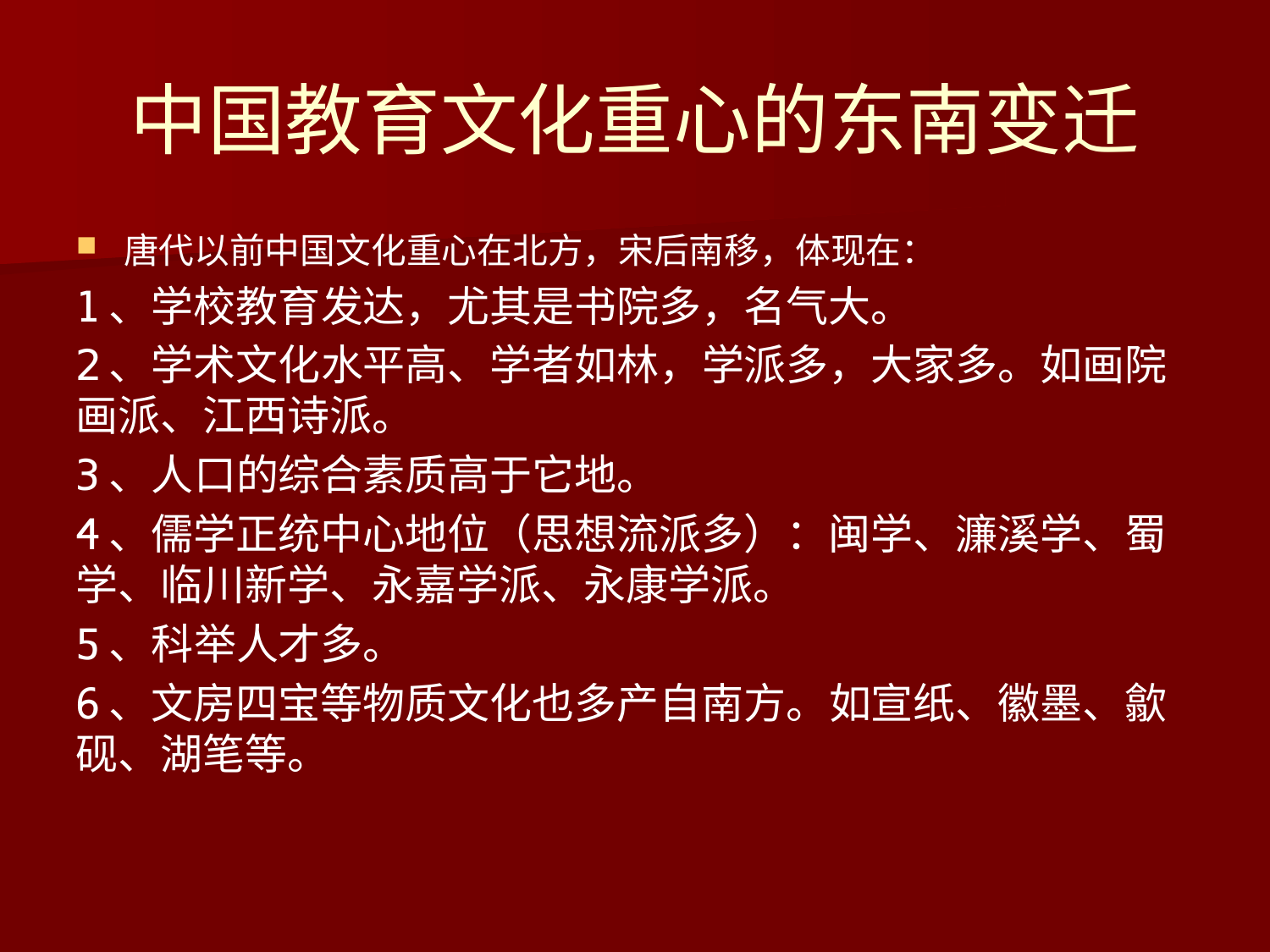

# 中国教育文化重心的东南变迁
唐代以前中国文化重心在北方，宋后南移，体现在：
1、学校教育发达，尤其是书院多，名气大。
2、学术文化水平高、学者如林，学派多，大家多。如画院画派、江西诗派。
3、人口的综合素质高于它地。
4、儒学正统中心地位（思想流派多）：闽学、濂溪学、蜀学、临川新学、永嘉学派、永康学派。
5、科举人才多。
6、文房四宝等物质文化也多产自南方。如宣纸、徽墨、歙砚、湖笔等。